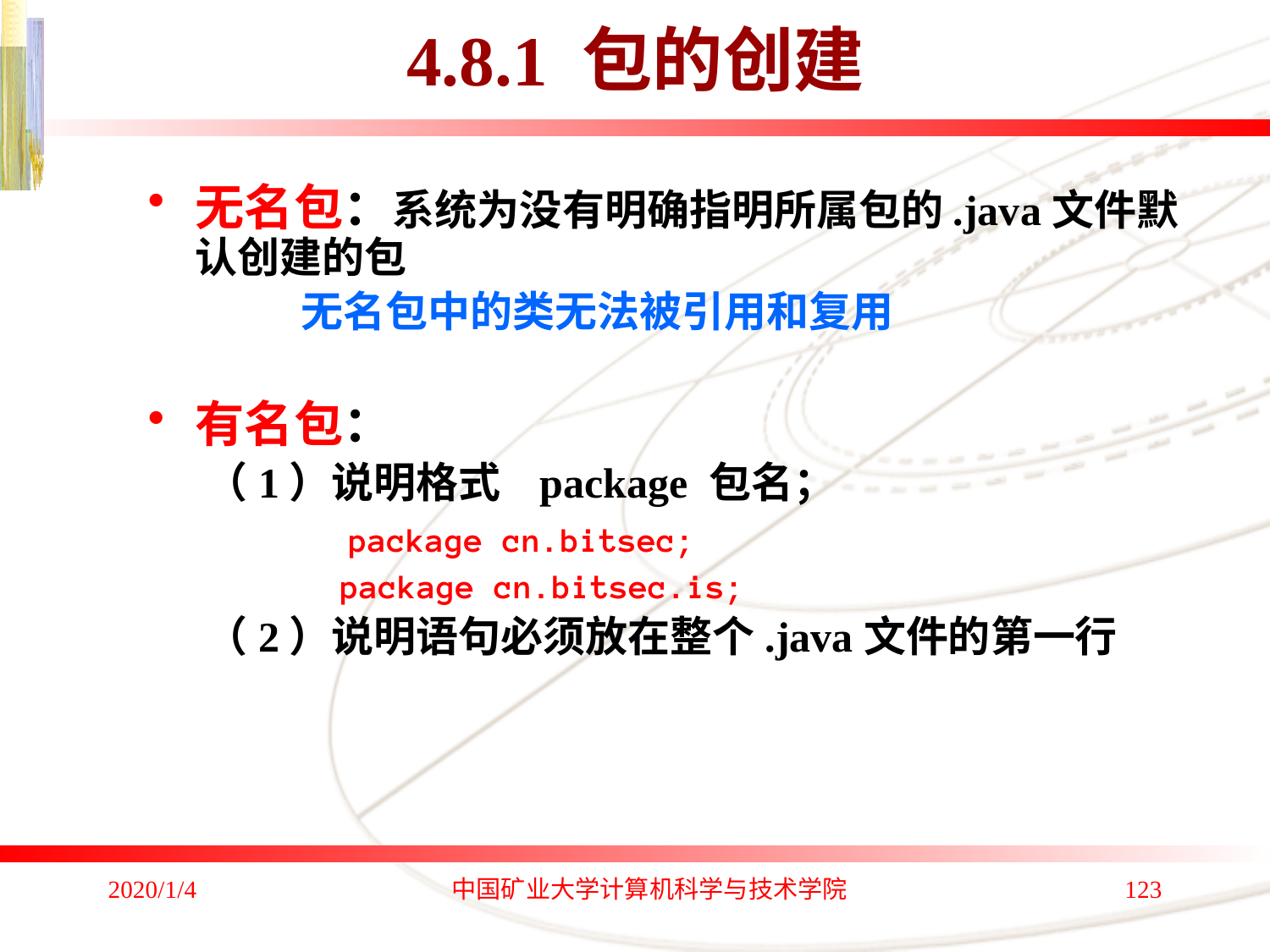

# 4.8.1 包的创建
无名包：系统为没有明确指明所属包的.java文件默认创建的包
               无名包中的类无法被引用和复用

有名包：
     （1）说明格式   package 包名；
                   package cn.bitsec;
          package cn.bitsec.is;
     （2）说明语句必须放在整个.java文件的第一行

2020/1/4
中国矿业大学计算机科学与技术学院
123